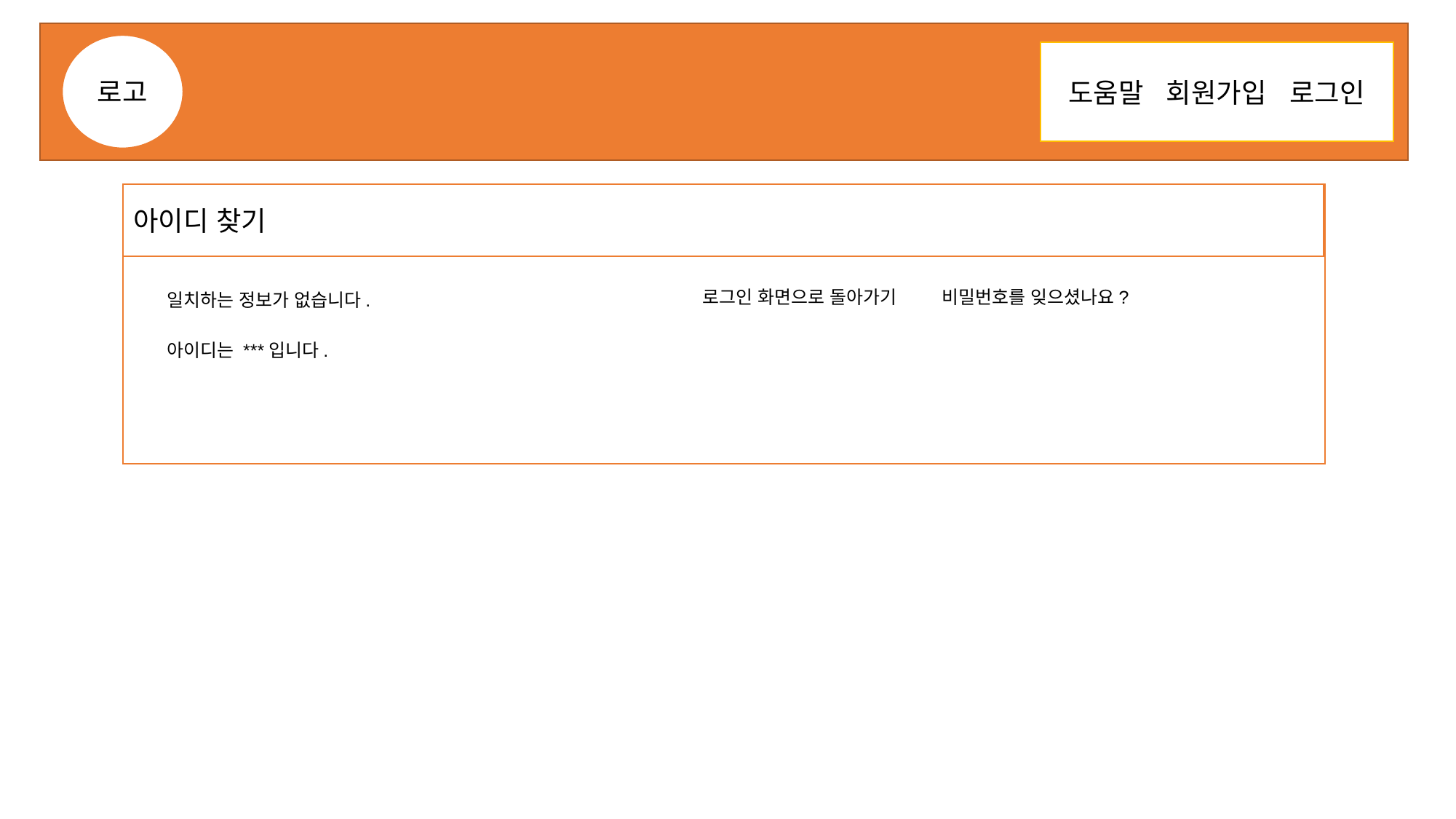

로고
도움말   회원가입   로그인
도움말
아이디 찾기

비밀번호를 잊으셨나요?
로그인 화면으로 돌아가기
일치하는 정보가 없습니다.
아이디는 ***입니다.